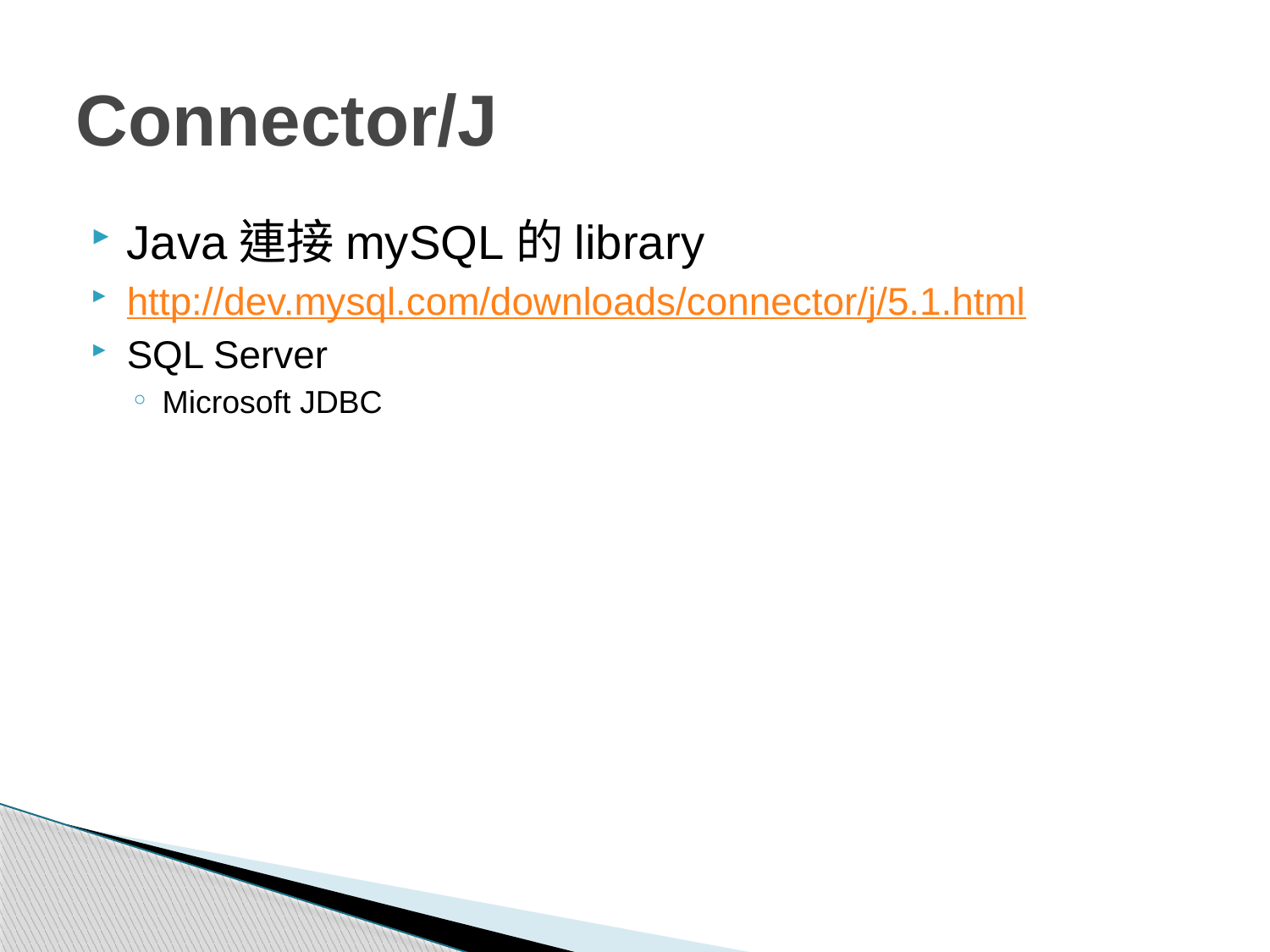

# Connector/J
Java連接mySQL的library
http://dev.mysql.com/downloads/connector/j/5.1.html
SQL Server
Microsoft JDBC